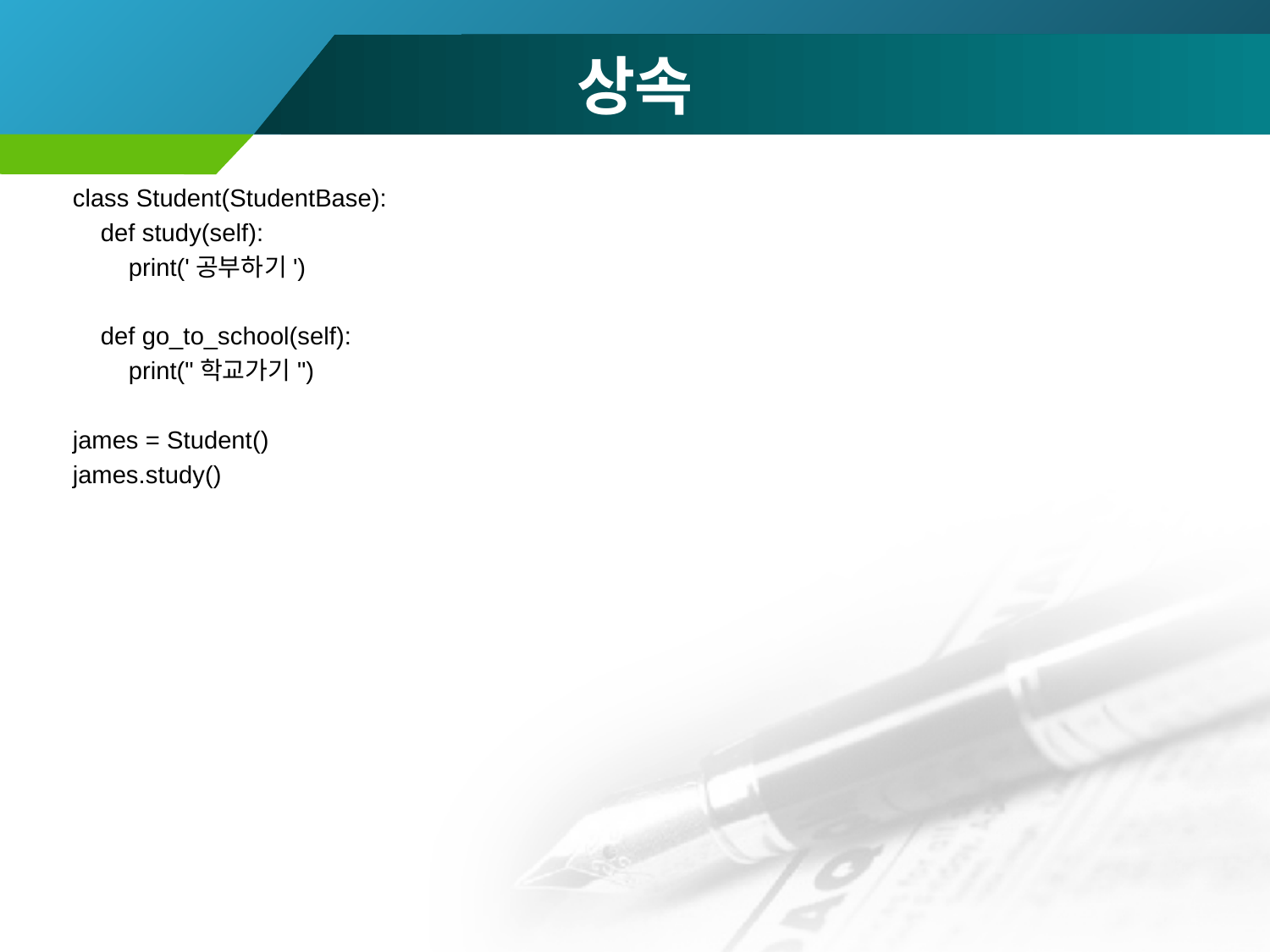

# 상속
class Student(StudentBase):
    def study(self):
        print('공부하기')

    def go_to_school(self):
        print("학교가기")

james = Student()
james.study()